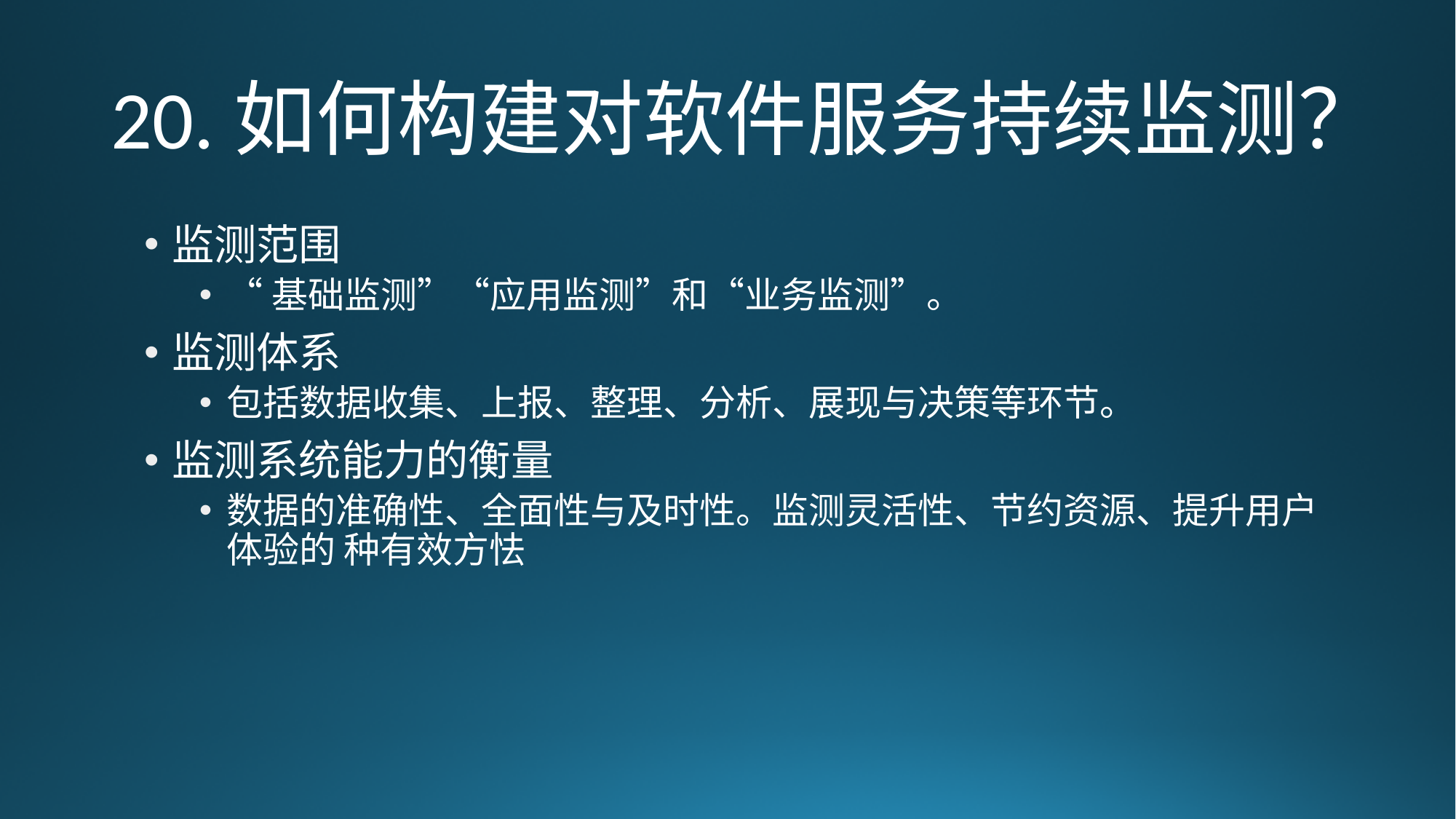

# 20.如何构建对软件服务持续监测？
监测范围
“基础监测”“应用监测”和“业务监测”。
监测体系
包括数据收集、上报、整理、分析、展现与决策等环节。
监测系统能力的衡量
数据的准确性、全面性与及时性。监测灵活性、节约资源、提升用户体验的 种有效方怯